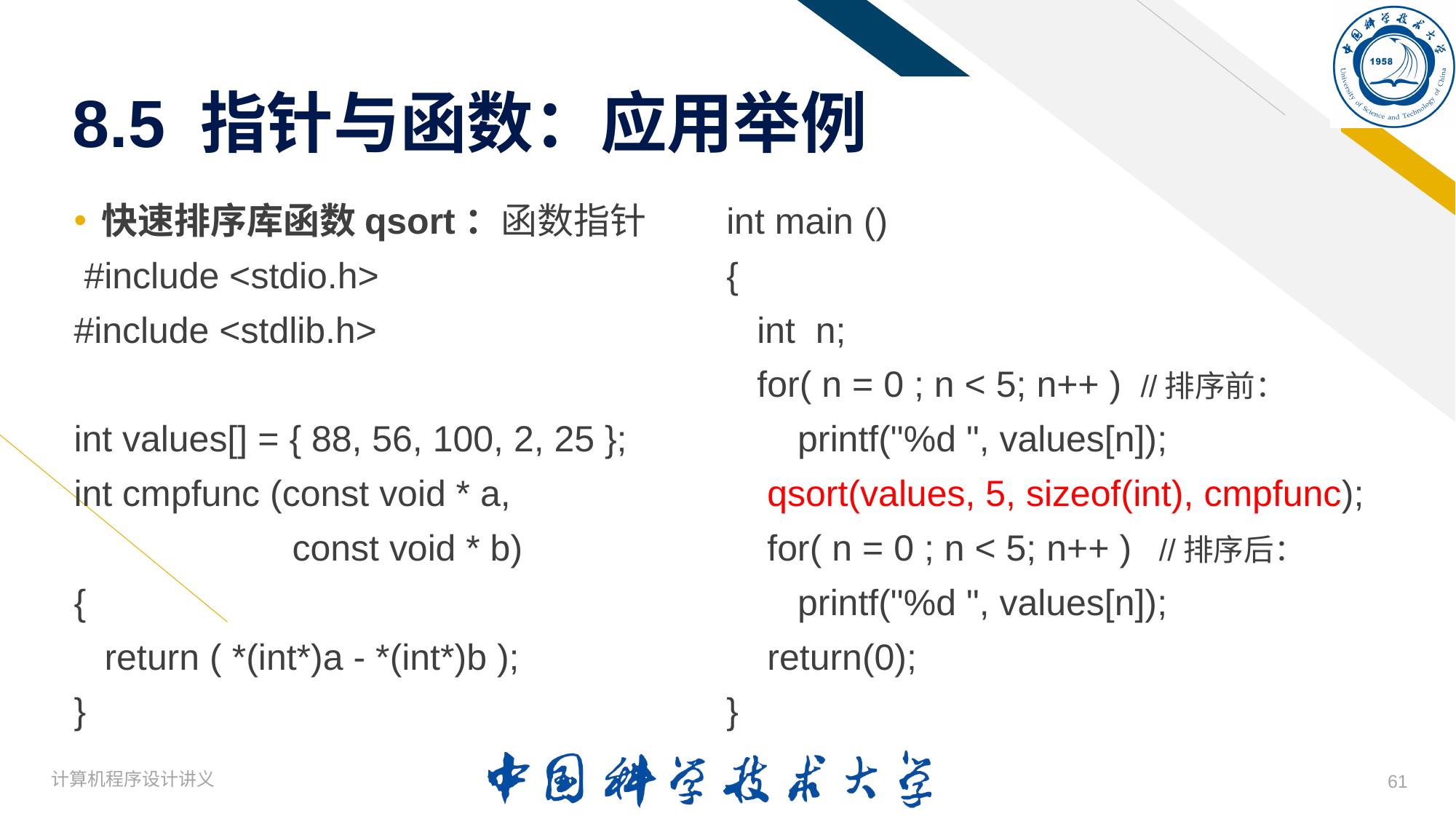

# 8.5 指针与函数：应用举例
快速排序库函数qsort：函数指针
 #include <stdio.h>
#include <stdlib.h>

int values[] = { 88, 56, 100, 2, 25 };
int cmpfunc (const void * a,
		const void * b)
{
   return ( *(int*)a - *(int*)b );
}

int main ()
{
   int  n;
   for( n = 0 ; n < 5; n++ )  //排序前：
       printf("%d ", values[n]);
    qsort(values, 5, sizeof(int), cmpfunc);
    for( n = 0 ; n < 5; n++ )   //排序后：
       printf("%d ", values[n]);
    return(0);
}
计算机程序设计讲义
61